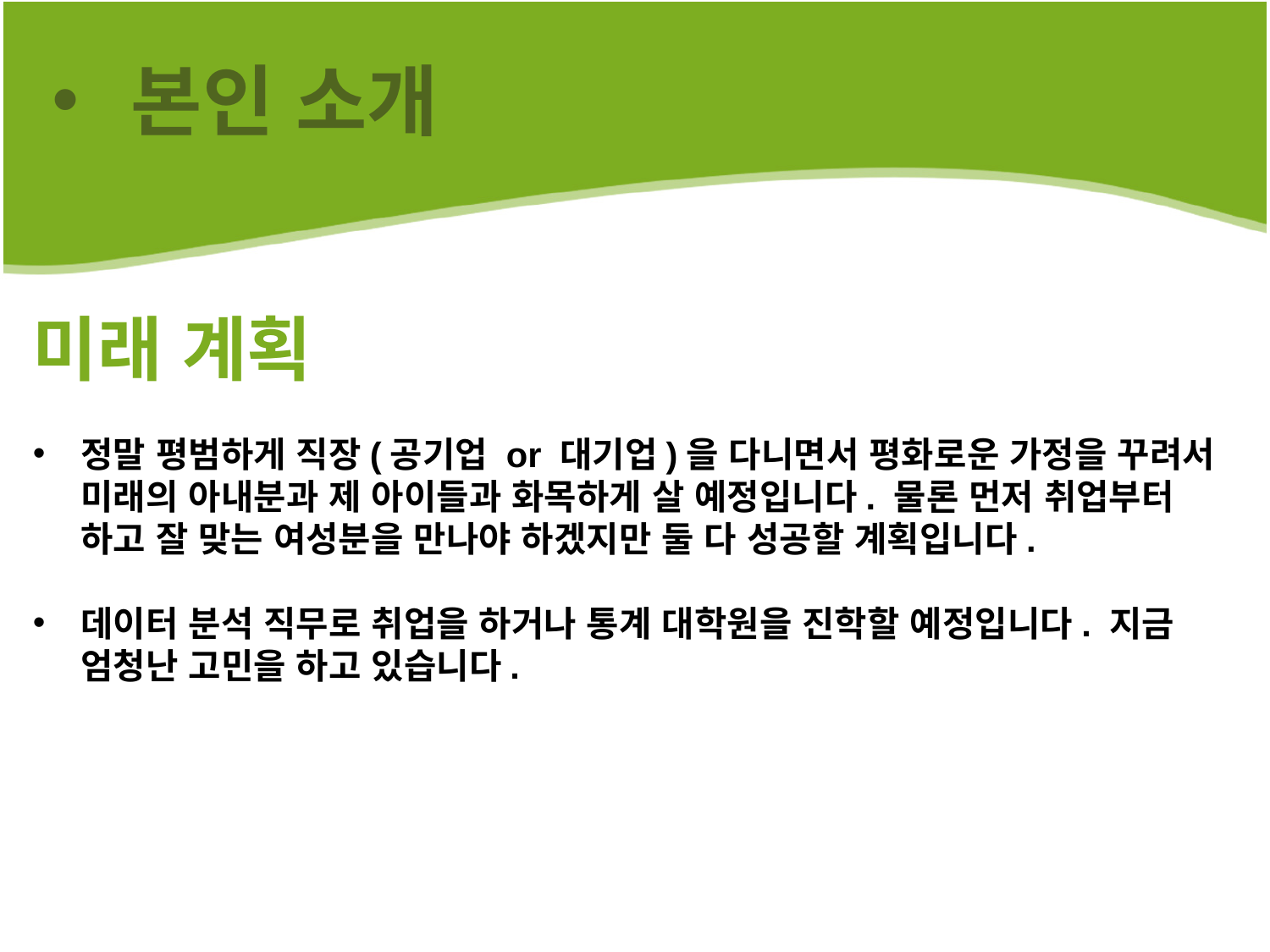

본인 소개
미래 계획

정말 평범하게 직장(공기업 or 대기업)을 다니면서 평화로운 가정을 꾸려서 미래의 아내분과 제 아이들과 화목하게 살 예정입니다. 물론 먼저 취업부터 하고 잘 맞는 여성분을 만나야 하겠지만 둘 다 성공할 계획입니다.

데이터 분석 직무로 취업을 하거나 통계 대학원을 진학할 예정입니다. 지금 엄청난 고민을 하고 있습니다.
자료
현상